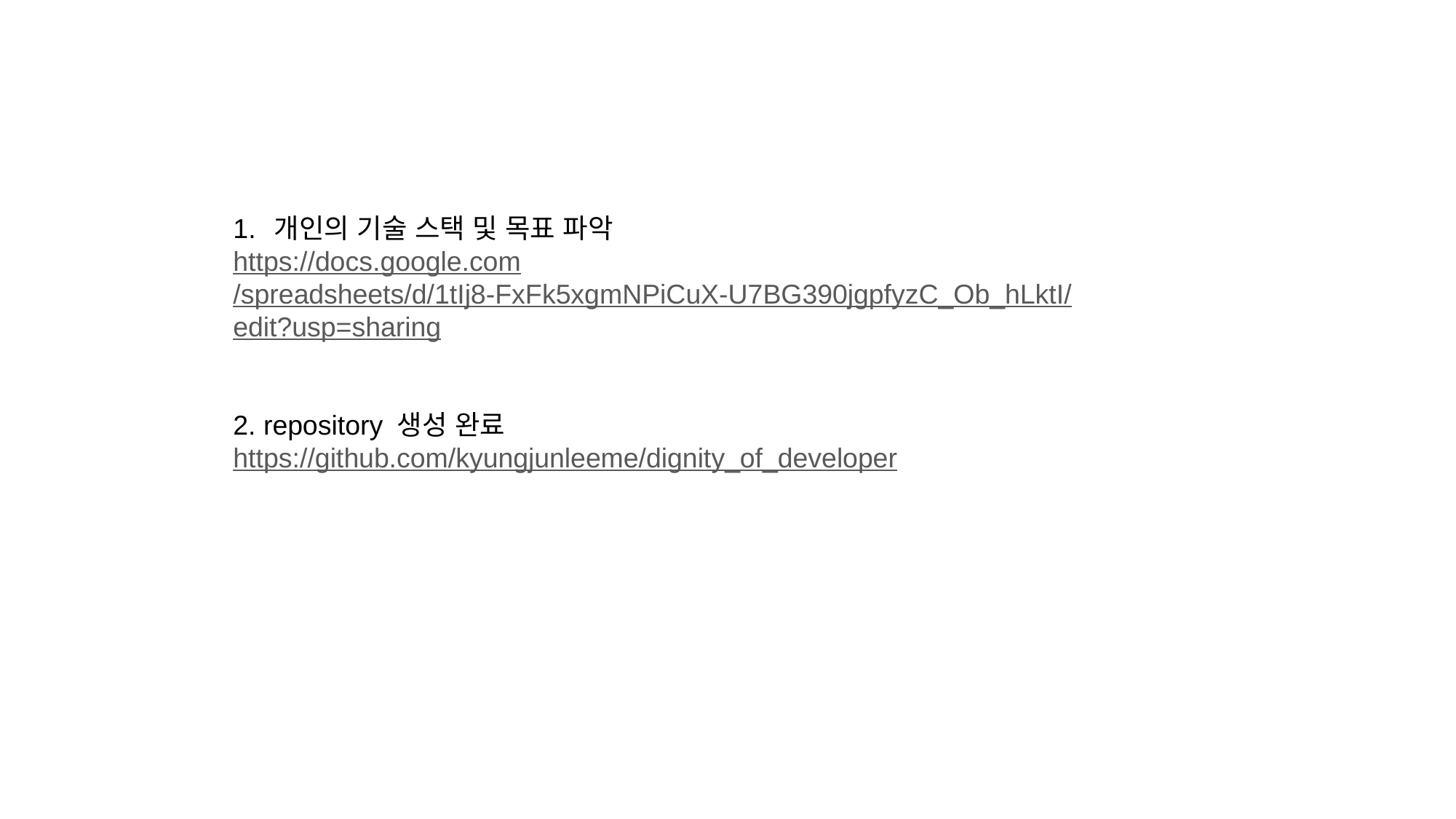

개인의 기술 스택 및 목표 파악
https://docs.google.com/spreadsheets/d/1tIj8-FxFk5xgmNPiCuX-U7BG390jgpfyzC_Ob_hLktI/edit?usp=sharing

2. repository 생성 완료
https://github.com/kyungjunleeme/dignity_of_developer